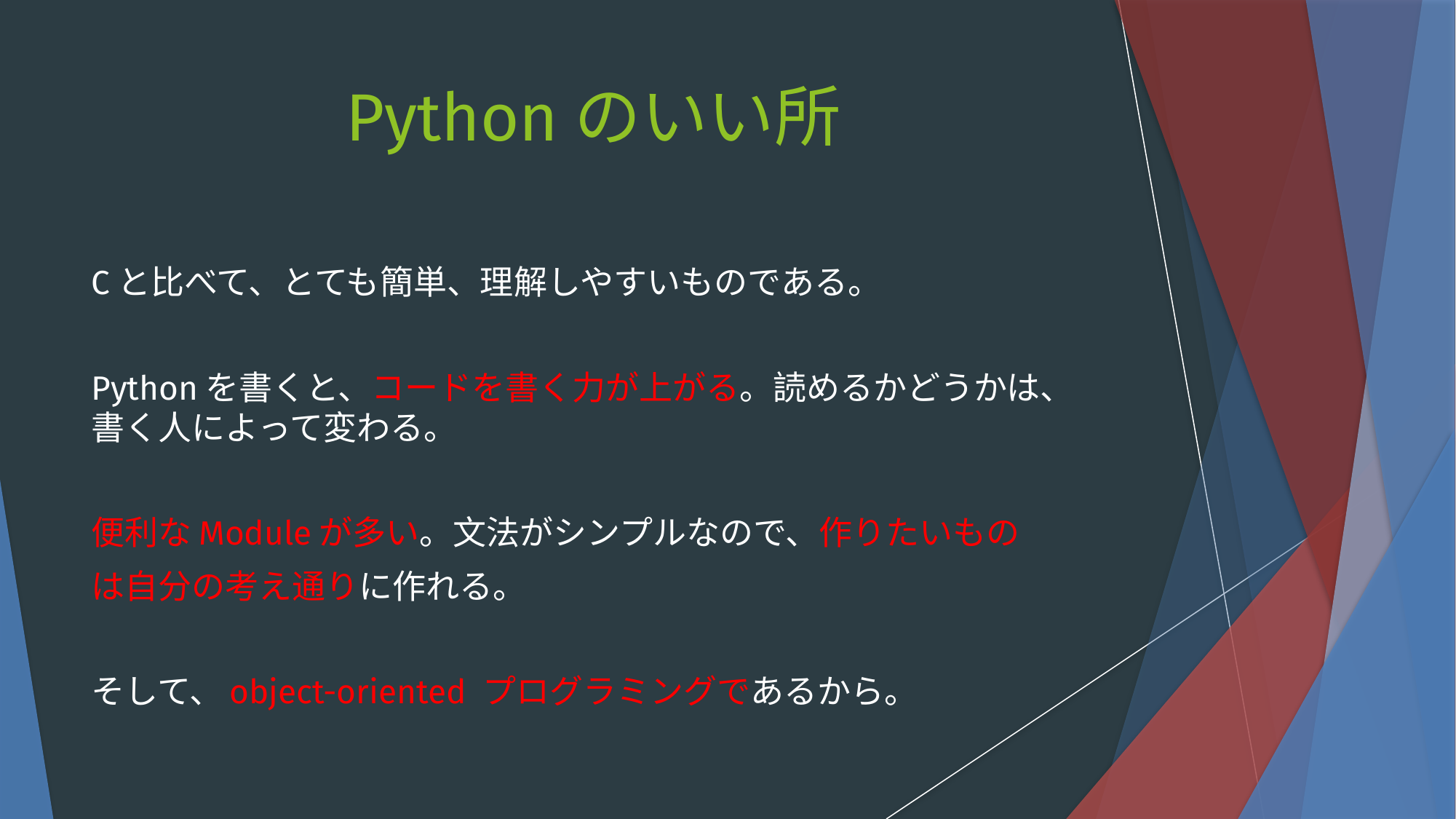

Pythonのいい所
Cと比べて、とても簡単、理解しやすいものである。

Pythonを書くと、コードを書く力が上がる。読めるかどうかは、書く人によって変わる。

便利なModuleが多い。文法がシンプルなので、作りたいもの
は自分の考え通りに作れる。

そして、object-oriented プログラミングであるから。